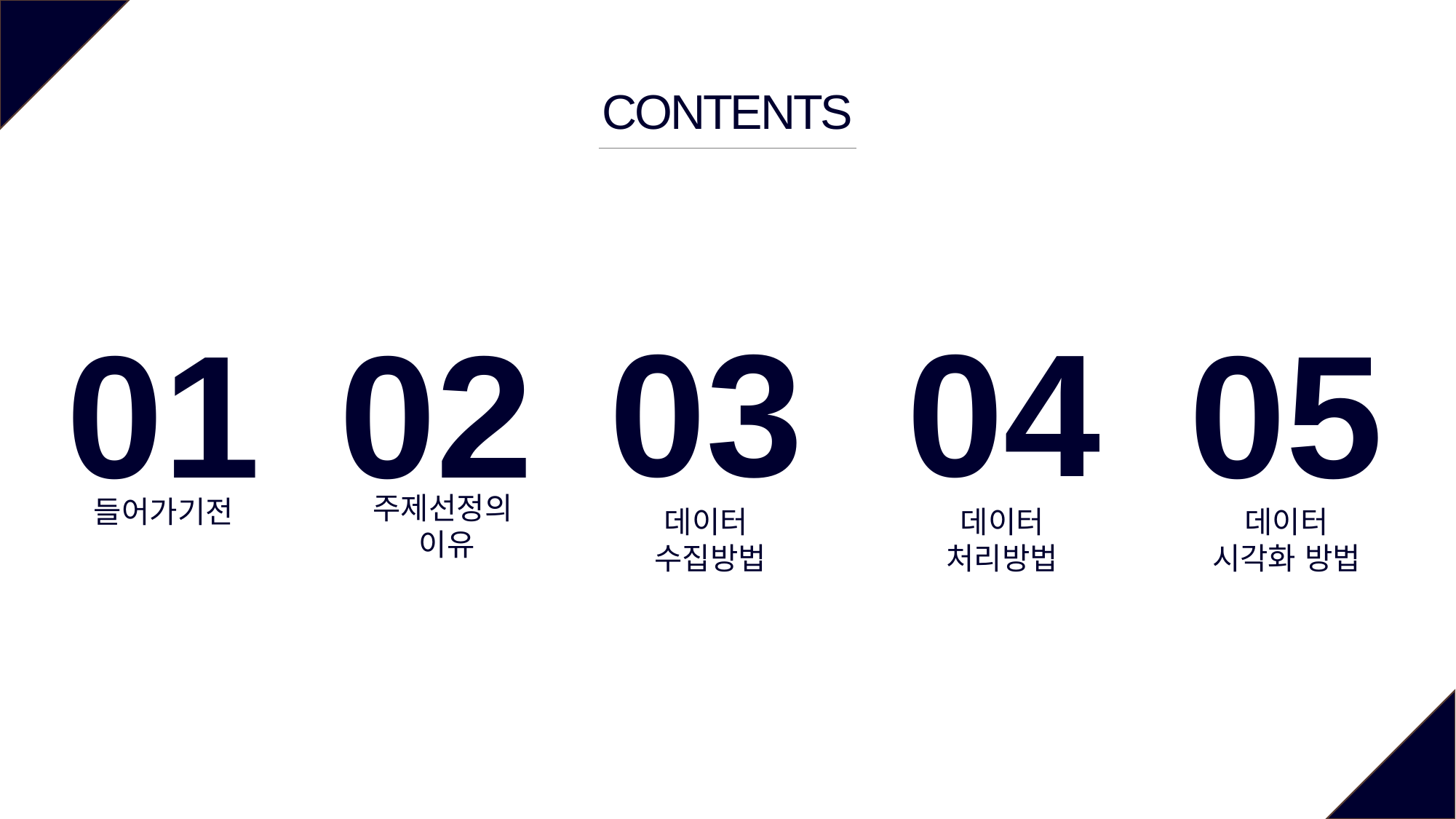

CONTENTS
03
04
01
02
05
들어가기전
주제선정의
이유
데이터
수집방법
데이터
처리방법
데이터
시각화 방법